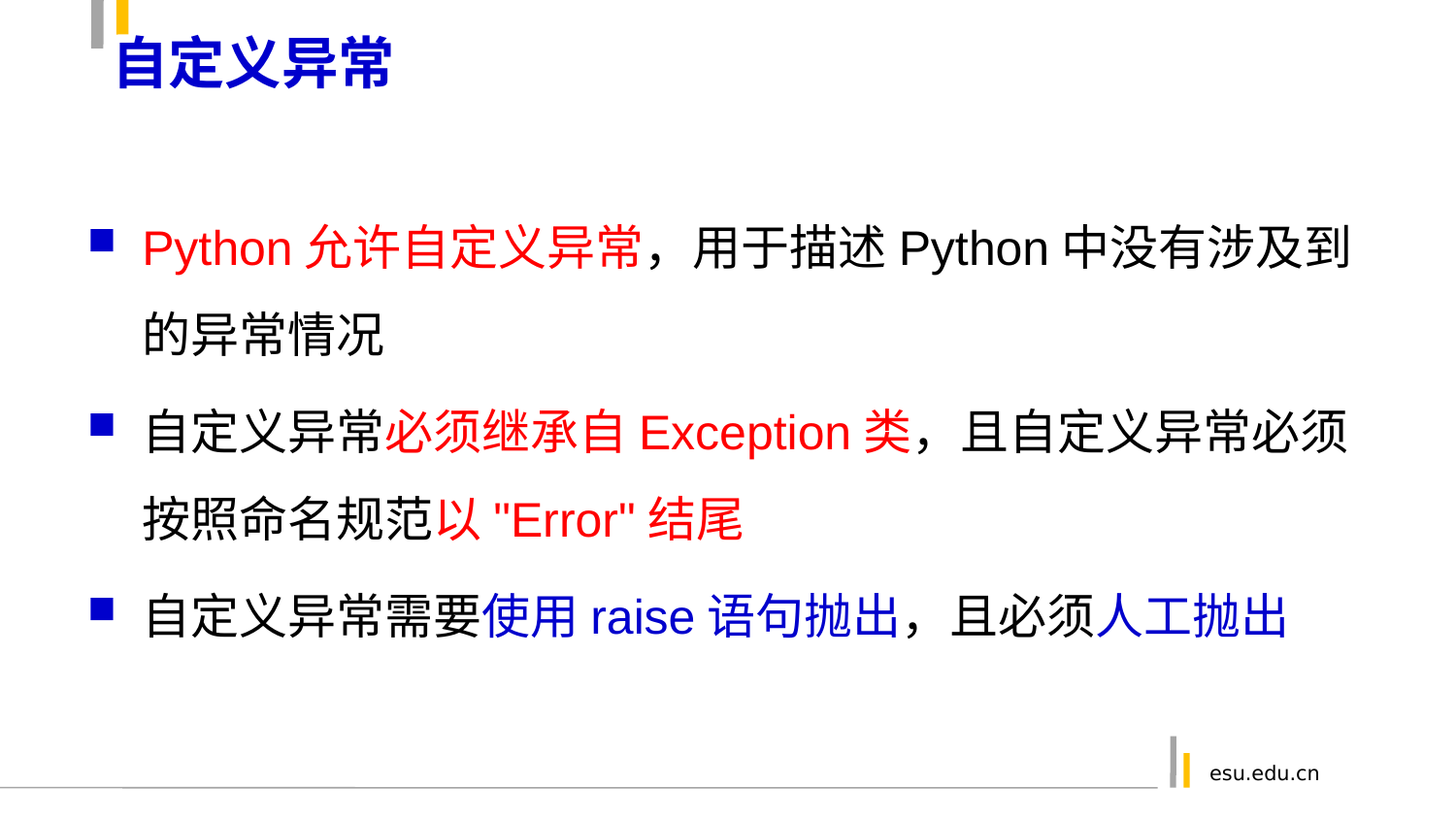

# 自定义异常
Python允许自定义异常，用于描述Python中没有涉及到的异常情况
自定义异常必须继承自Exception类，且自定义异常必须按照命名规范以"Error"结尾
自定义异常需要使用raise语句抛出，且必须人工抛出